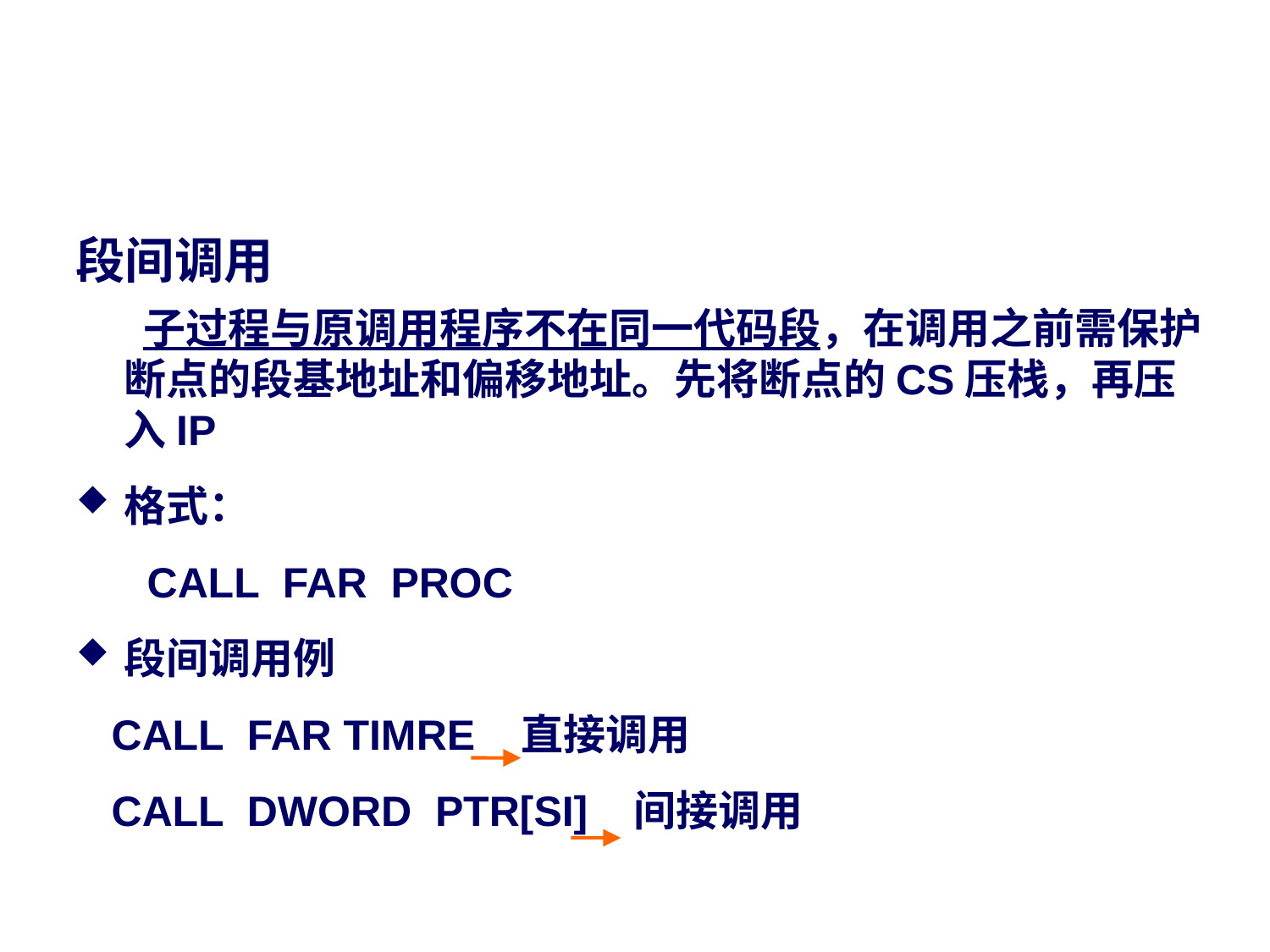

#
段间调用
      子过程与原调用程序不在同一代码段，在调用之前需保护断点的段基地址和偏移地址。先将断点的CS压栈，再压入IP
格式：
      CALL  FAR  PROC
段间调用例
   CALL  FAR TIMRE   直接调用
   CALL  DWORD  PTR[SI]   间接调用